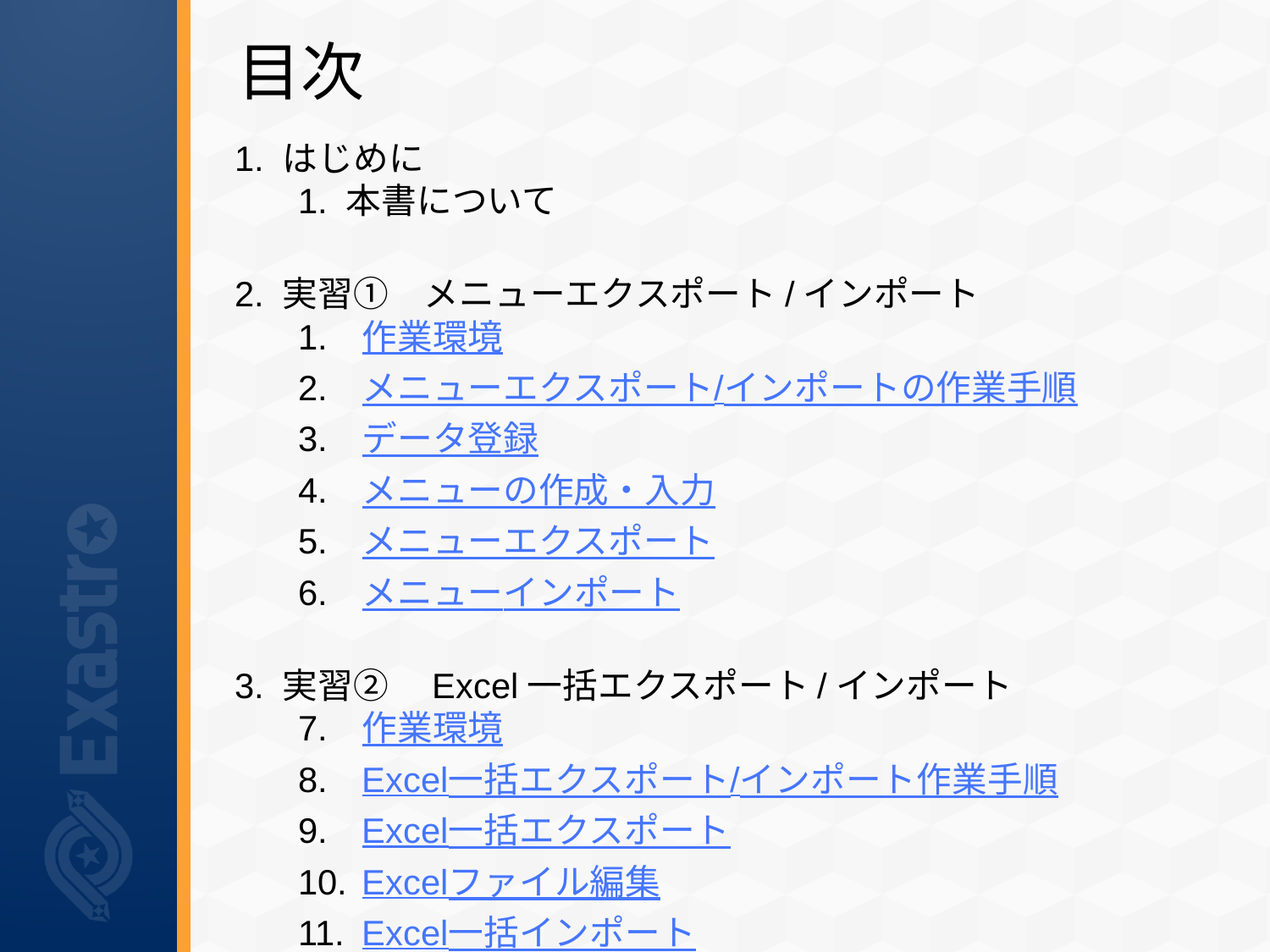

# 目次
はじめに
本書について
実習①　メニューエクスポート/インポート
作業環境
メニューエクスポート/インポートの作業手順
データ登録
メニューの作成・入力
メニューエクスポート
メニューインポート

3. 実習②　Excel一括エクスポート/インポート
作業環境
Excel一括エクスポート/インポート作業手順
Excel一括エクスポート
Excelファイル編集
Excel一括インポート